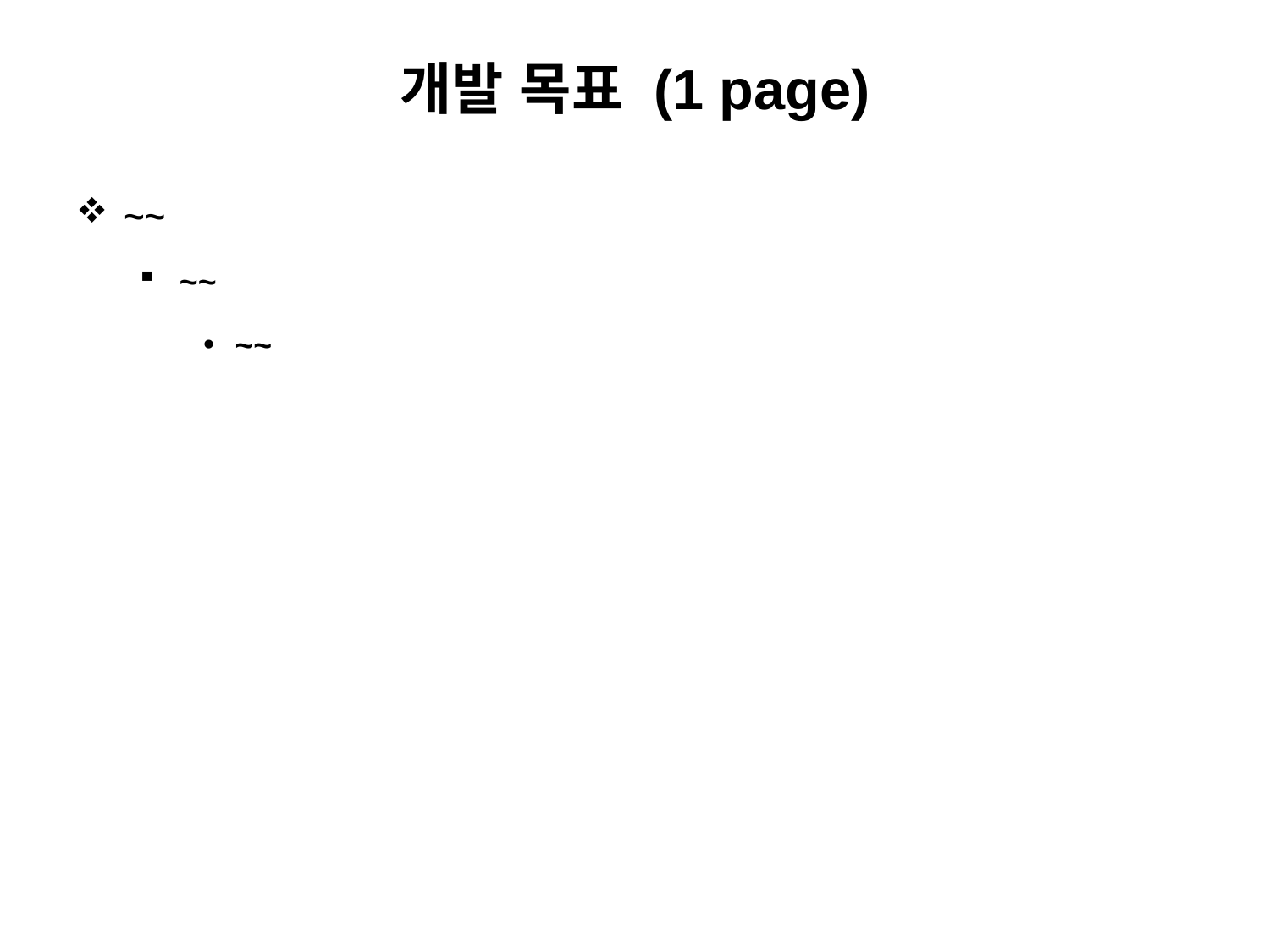

# 개발 목표 (1 page)
~~
~~
~~